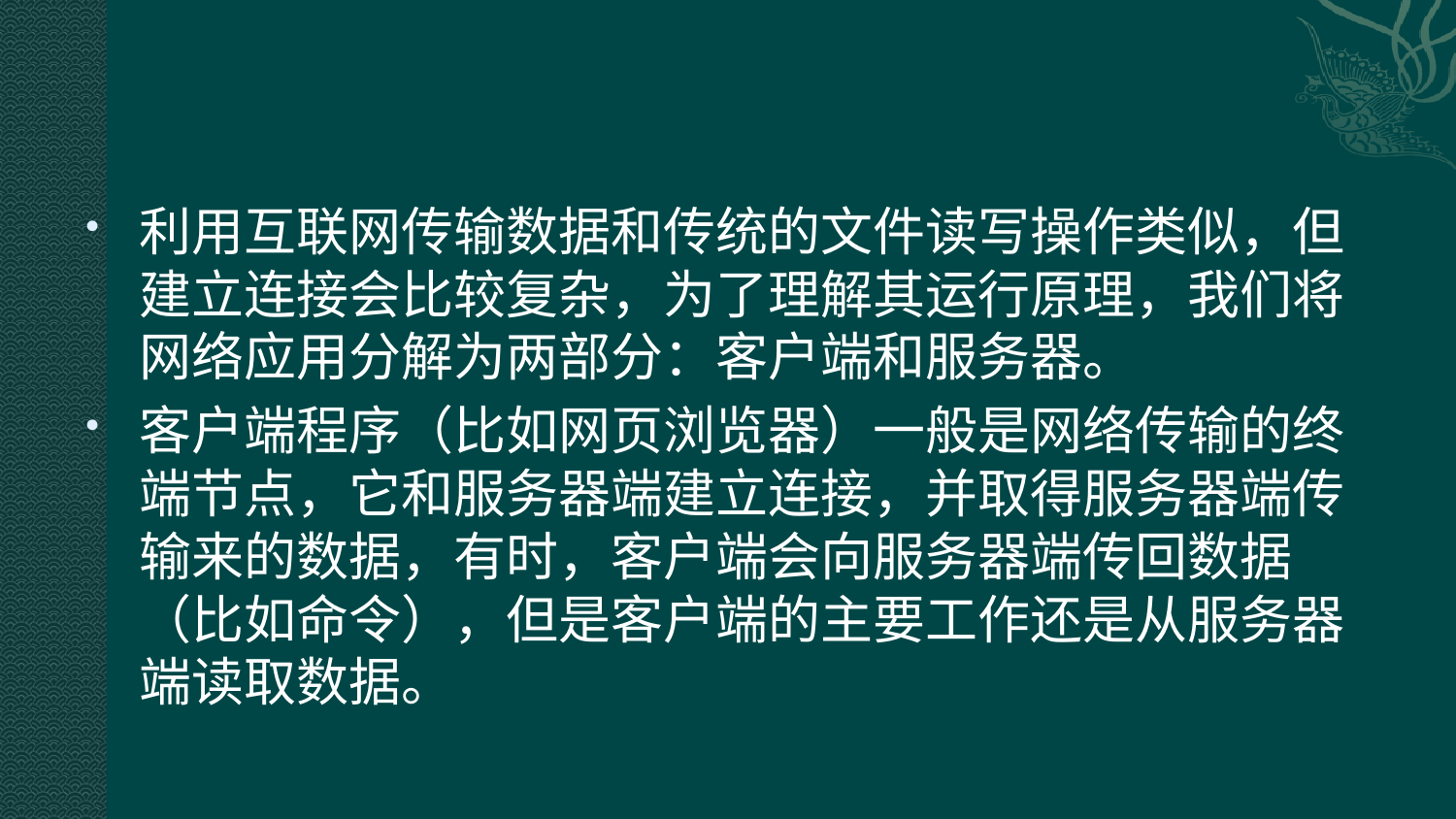

#
利用互联网传输数据和传统的文件读写操作类似，但建立连接会比较复杂，为了理解其运行原理，我们将网络应用分解为两部分：客户端和服务器。
客户端程序（比如网页浏览器）一般是网络传输的终端节点，它和服务器端建立连接，并取得服务器端传输来的数据，有时，客户端会向服务器端传回数据（比如命令），但是客户端的主要工作还是从服务器端读取数据。